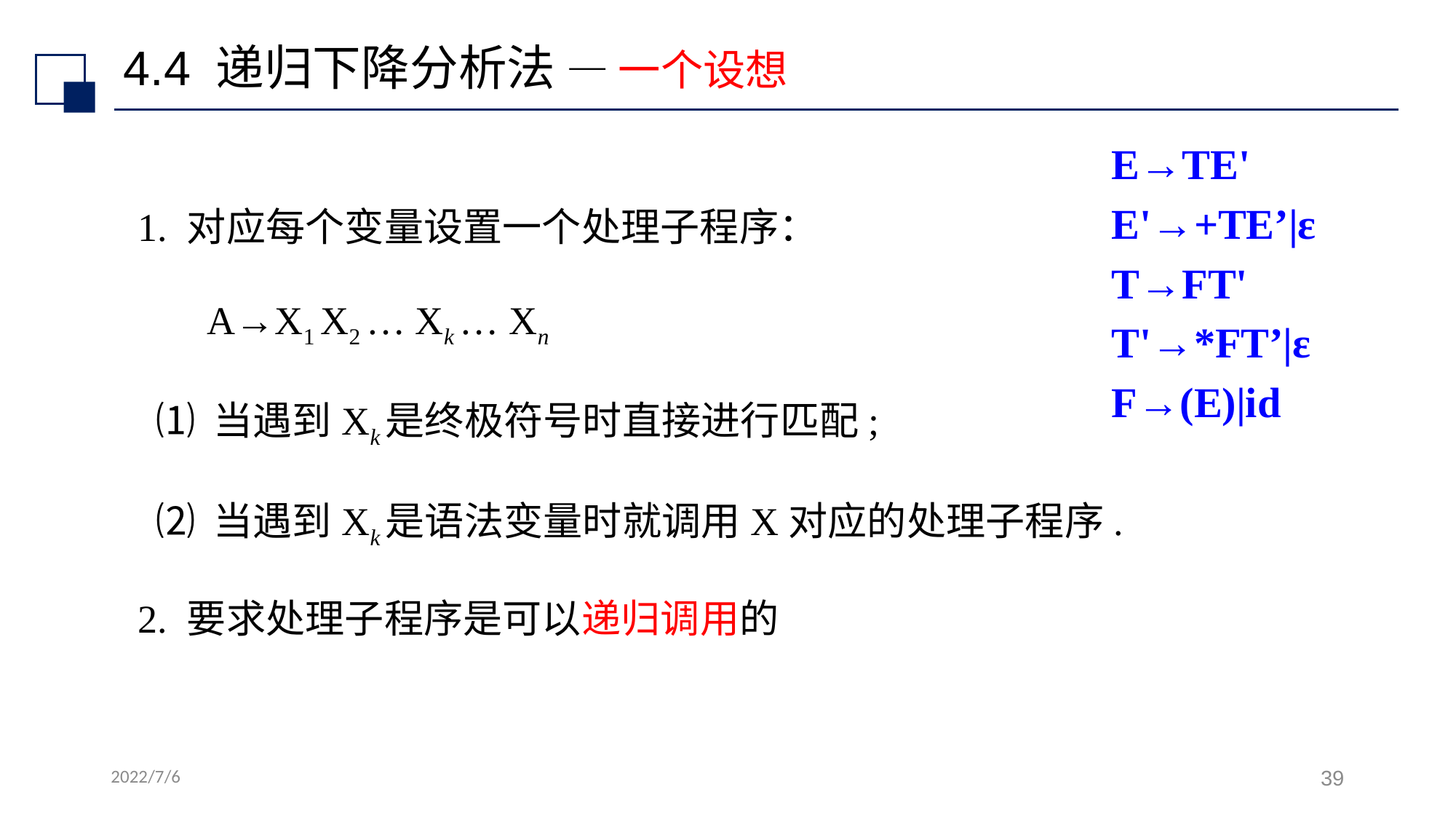

# 4.4 递归下降分析法 — 一个设想
E→TE'
E'→+TE’|ε
T→FT'
T'→*FT’|ε
F→(E)|id
1. 对应每个变量设置一个处理子程序：
       A→X1 X2 … Xk … Xn
  ⑴ 当遇到Xk是终极符号时直接进行匹配;
  ⑵ 当遇到Xk是语法变量时就调用X对应的处理子程序.
2. 要求处理子程序是可以递归调用的
2022/7/6
39